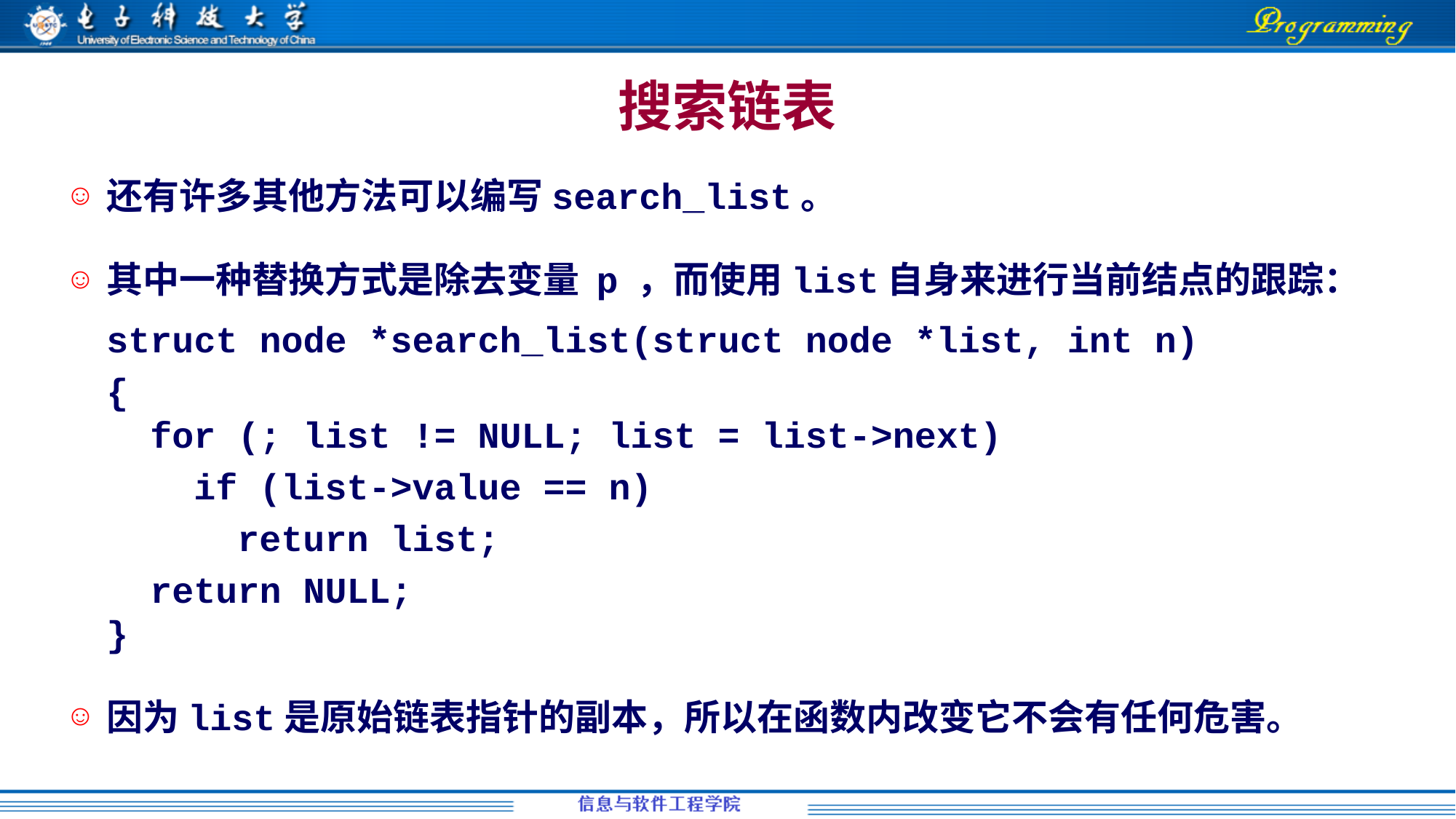

# 搜索链表
还有许多其他方法可以编写search_list。
其中一种替换方式是除去变量 p ，而使用list自身来进行当前结点的跟踪：
	struct node *search_list(struct node *list, int n)
	{
	  for (; list != NULL; list = list->next)
	    if (list->value == n)
	      return list;
	  return NULL;
	}
因为list是原始链表指针的副本，所以在函数内改变它不会有任何危害。